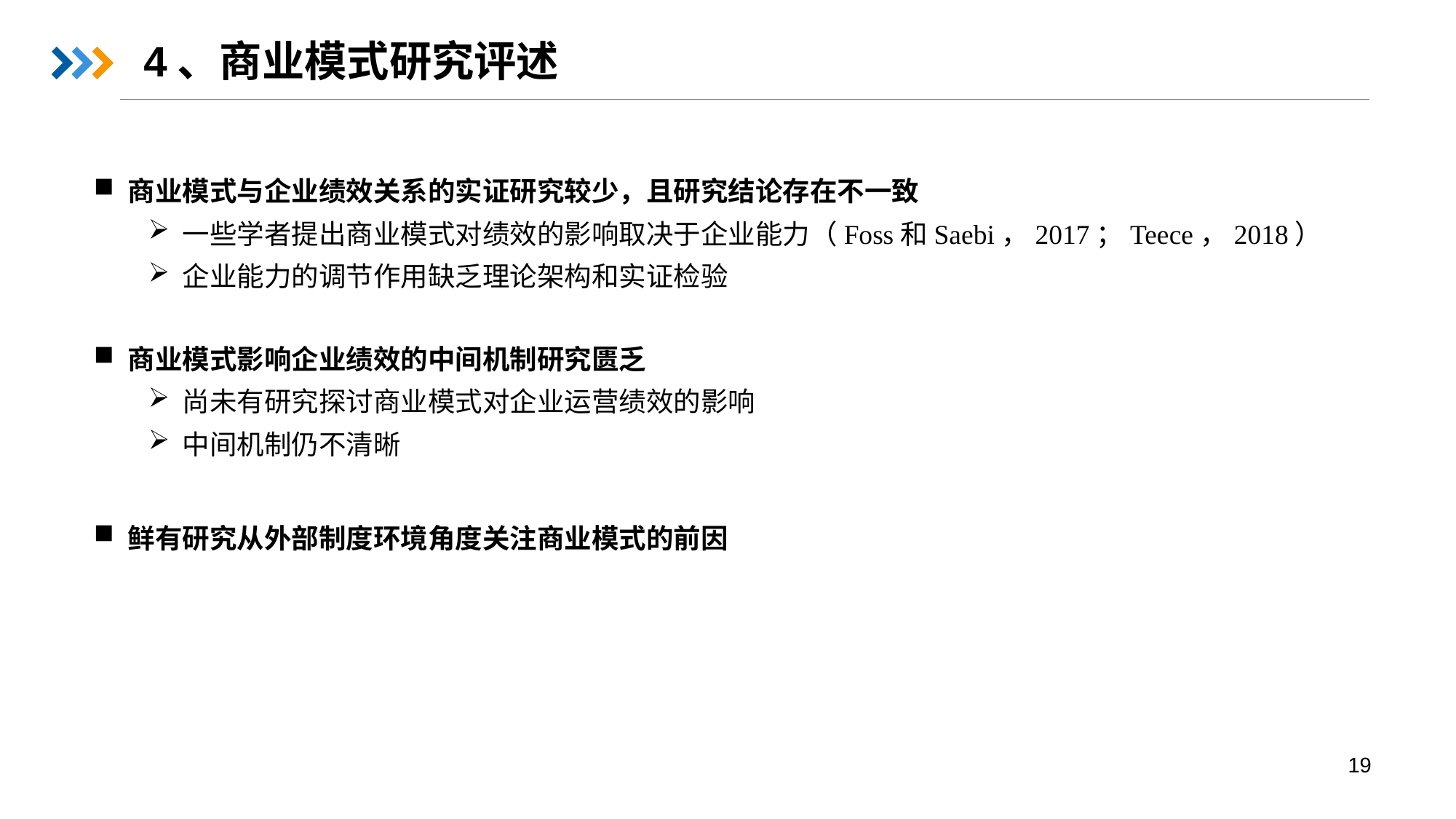

# 4、商业模式研究评述
商业模式与企业绩效关系的实证研究较少，且研究结论存在不一致
一些学者提出商业模式对绩效的影响取决于企业能力（Foss和Saebi，2017；Teece，2018）
企业能力的调节作用缺乏理论架构和实证检验
商业模式影响企业绩效的中间机制研究匮乏
尚未有研究探讨商业模式对企业运营绩效的影响
中间机制仍不清晰
鲜有研究从外部制度环境角度关注商业模式的前因
19